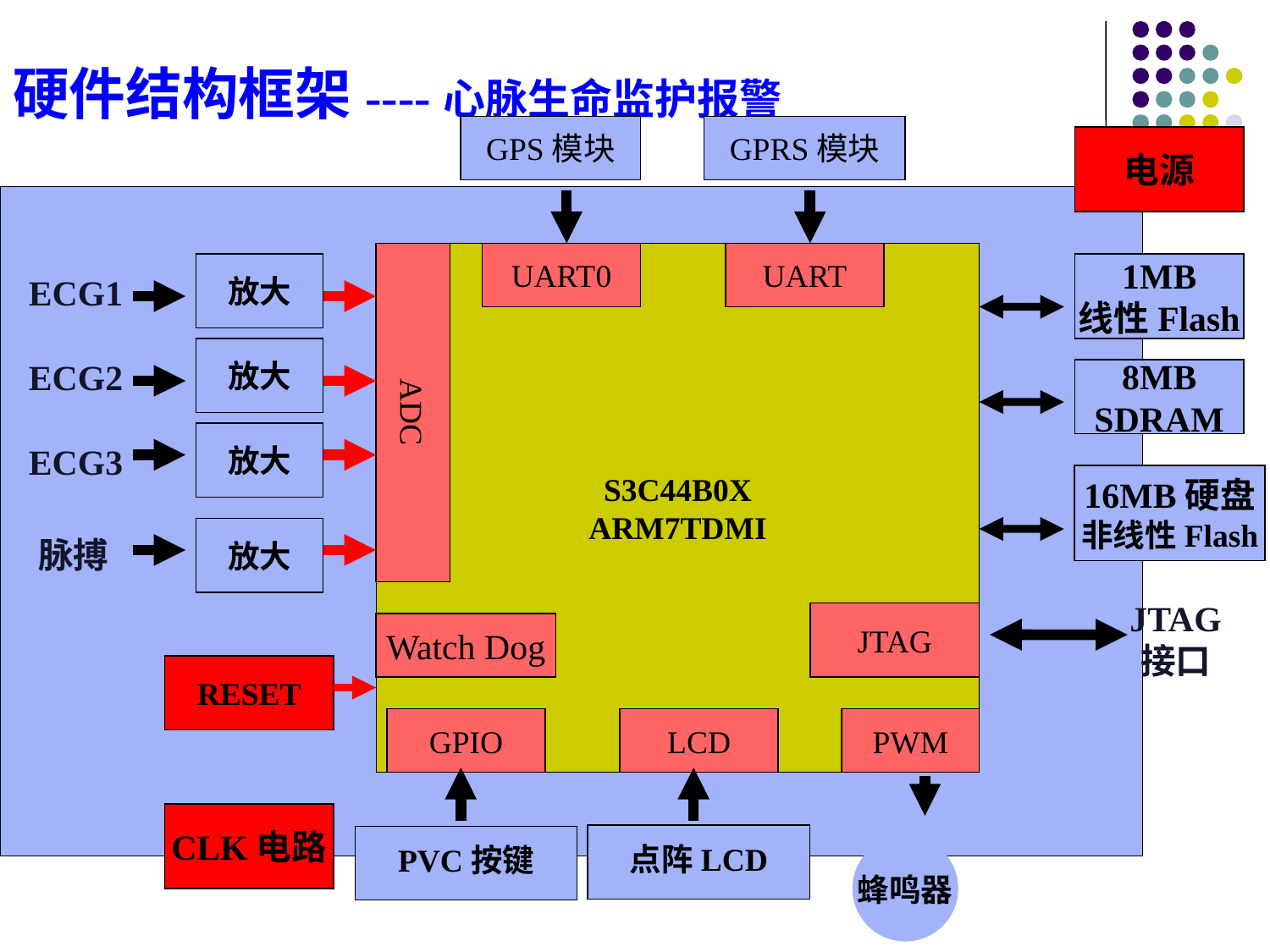

硬件结构框架----心脉生命监护报警
GPS模块
GPRS模块
电源
PVC按键

S3C44B0X
ARM7TDMI
ADC
UART0
UART
放大
1MB
线性Flash
ECG1

放大
ECG2
8MB
SDRAM

放大
ECG3

16MB硬盘
非线性Flash
放大
脉搏

JTAG
接口
JTAG
Watch Dog

RESET

GPIO
LCD
PWM

CLK电路
点阵LCD
PVC按键
蜂鸣器